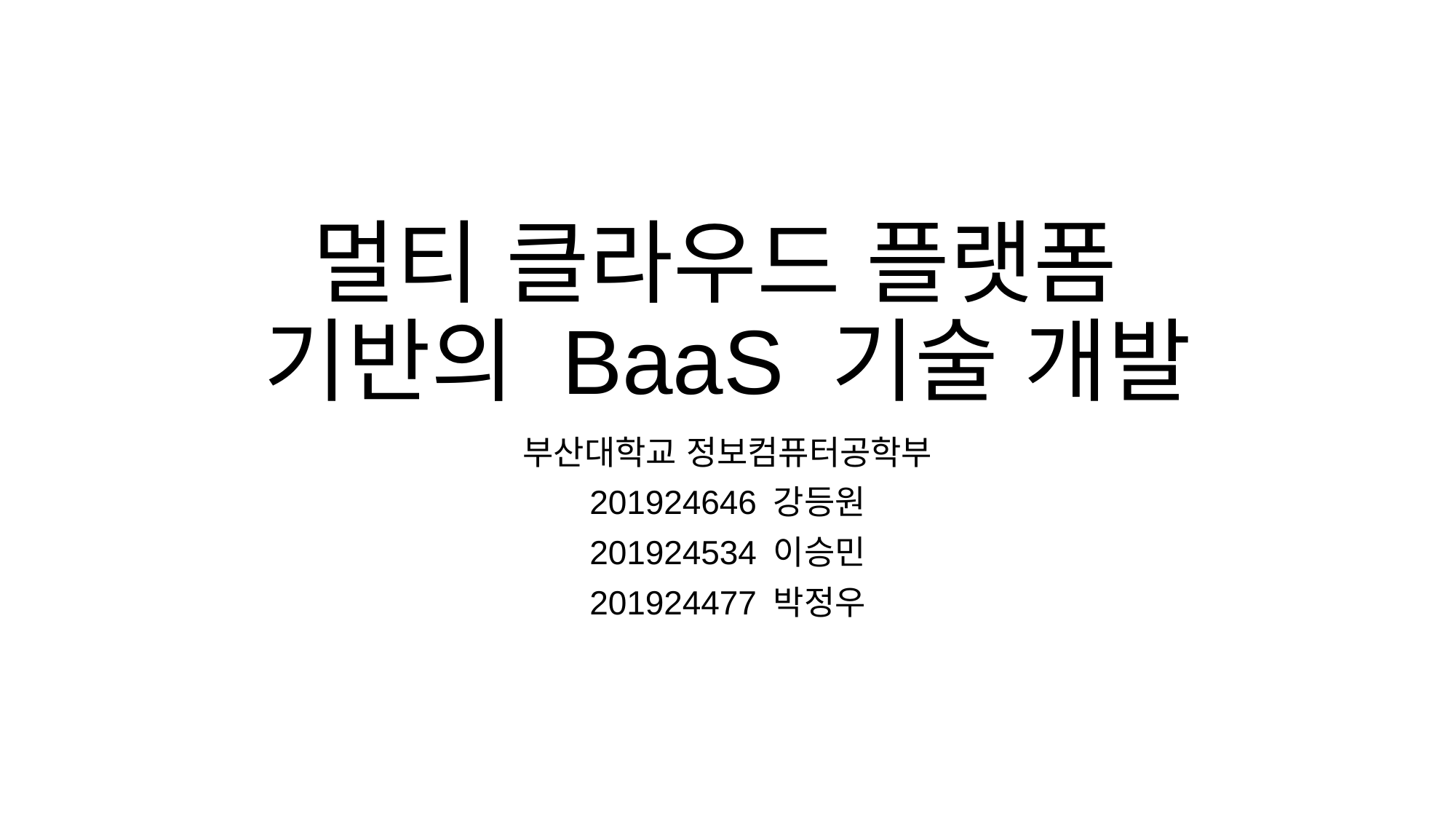

# 멀티 클라우드 플랫폼 기반의 BaaS 기술 개발
부산대학교 정보컴퓨터공학부
201924646 강등원
201924534 이승민
201924477 박정우